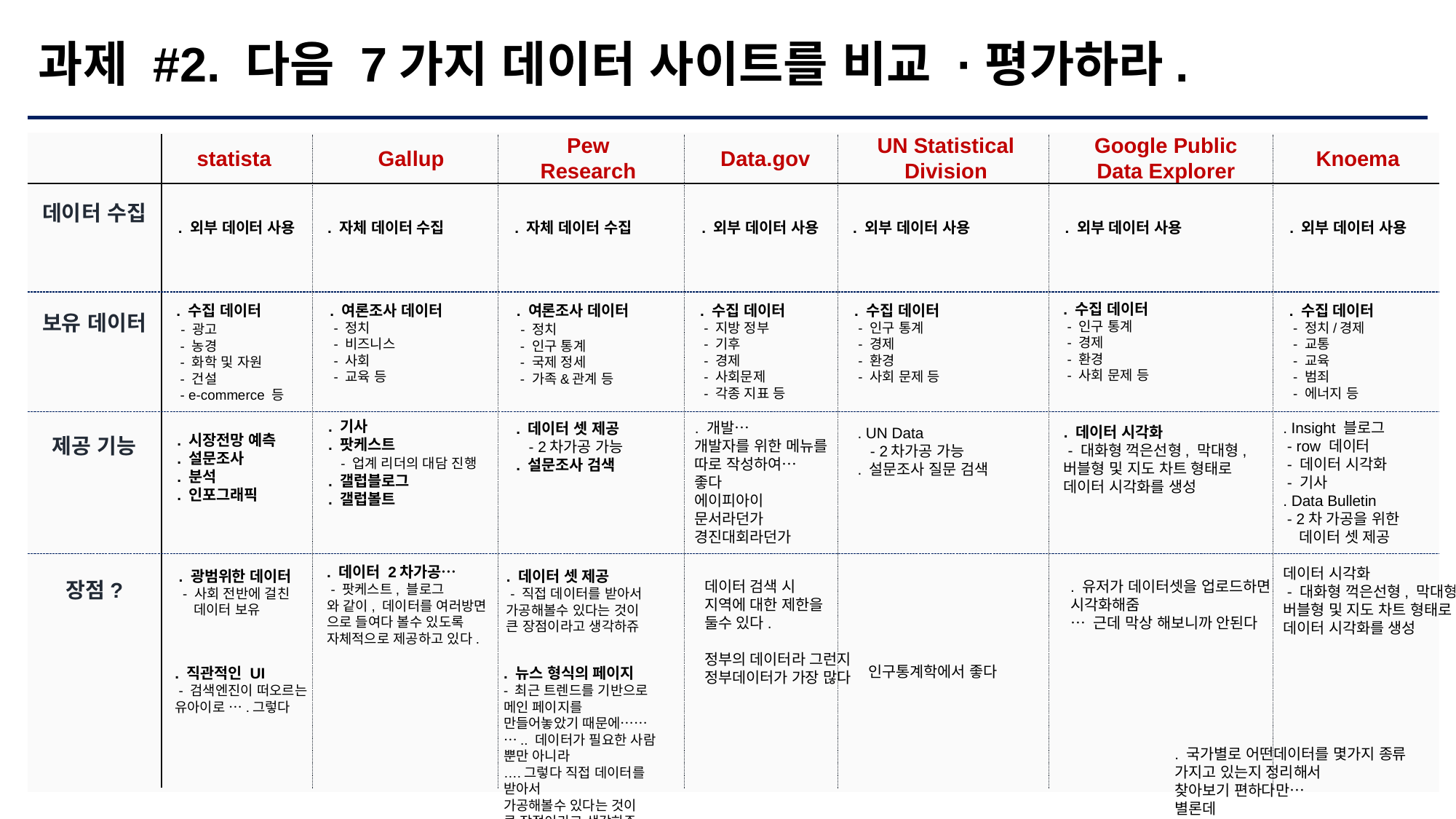

과제 #2. 다음 7가지 데이터 사이트를 비교 ·평가하라.
Pew Research
UN Statistical Division
Google Public Data Explorer

statista
Gallup
Data.gov
Knoema
데이터 수집
. 외부 데이터 사용
. 자체 데이터 수집
. 자체 데이터 수집
. 외부 데이터 사용
. 외부 데이터 사용
. 외부 데이터 사용
. 외부 데이터 사용
. 수집 데이터
 - 인구 통계
 - 경제
 - 환경
 - 사회 문제 등
. 수집 데이터
 - 광고
 - 농경
 - 화학 및 자원
 - 건설
 - e-commerce 등
. 여론조사 데이터
 - 정치
 - 비즈니스
 - 사회
 - 교육 등
. 여론조사 데이터
 - 정치
 - 인구 통계
 - 국제 정세
 - 가족&관계 등
. 수집 데이터
 - 지방 정부
 - 기후
 - 경제
 - 사회문제
 - 각종 지표 등
. 수집 데이터
 - 인구 통계
 - 경제
 - 환경
 - 사회 문제 등
. 수집 데이터
 - 정치/경제
 - 교통
 - 교육
 - 범죄
 - 에너지 등
보유 데이터
. 기사
. 팟케스트
   - 업계 리더의 대담 진행
. 갤럽블로그
. 갤럽볼트
. 개발…
개발자를 위한 메뉴를
따로 작성하여…
좋다
에이피아이 문서라던가
경진대회라던가

. Insight 블로그
 - row 데이터
 - 데이터 시각화
 - 기사
. Data Bulletin
 - 2차 가공을 위한
   데이터 셋 제공

데이터 시각화
 - 대화형 꺽은선형, 막대형,
버블형 및 지도 차트 형태로
데이터 시각화를 생성
. 데이터 셋 제공
   - 2차가공 가능
. 설문조사 검색
. 데이터 시각화
 - 대화형 꺽은선형, 막대형,
버블형 및 지도 차트 형태로
데이터 시각화를 생성
. UN Data
   - 2차가공 가능
. 설문조사 질문 검색
. 시장전망 예측
. 설문조사
. 분석
. 인포그래픽
제공 기능

데이터 검색 시
지역에 대한 제한을
둘수 있다.

정부의 데이터라 그런지
정부데이터가 가장 많다
. 데이터 2차가공…
 - 팟케스트, 블로그
와 같이, 데이터를 여러방면
으로 들여다 볼수 있도록
자체적으로 제공하고 있다.

. 광범위한 데이터
 - 사회 전반에 걸친
   데이터 보유

. 데이터 셋 제공
 - 직접 데이터를 받아서
가공해볼수 있다는 것이
큰 장점이라고 생각하쥬
. 유저가 데이터셋을 업로드하면
시각화해줌
… 근데 막상 해보니까 안된다

장점?
인구통계학에서 좋다
. 직관적인 UI
 - 검색엔진이 떠오르는
유아이로 ….그렇다
. 뉴스 형식의 페이지
- 최근 트렌드를 기반으로 메인 페이지를 만들어놓았기 때문에……….. 데이터가 필요한 사람 뿐만 아니라
….그렇다 직접 데이터를 받아서
가공해볼수 있다는 것이
큰 장점이라고 생각하쥬
. 국가별로 어떤데이터를 몇가지 종류
가지고 있는지 정리해서
찾아보기 편하다만…
별론데